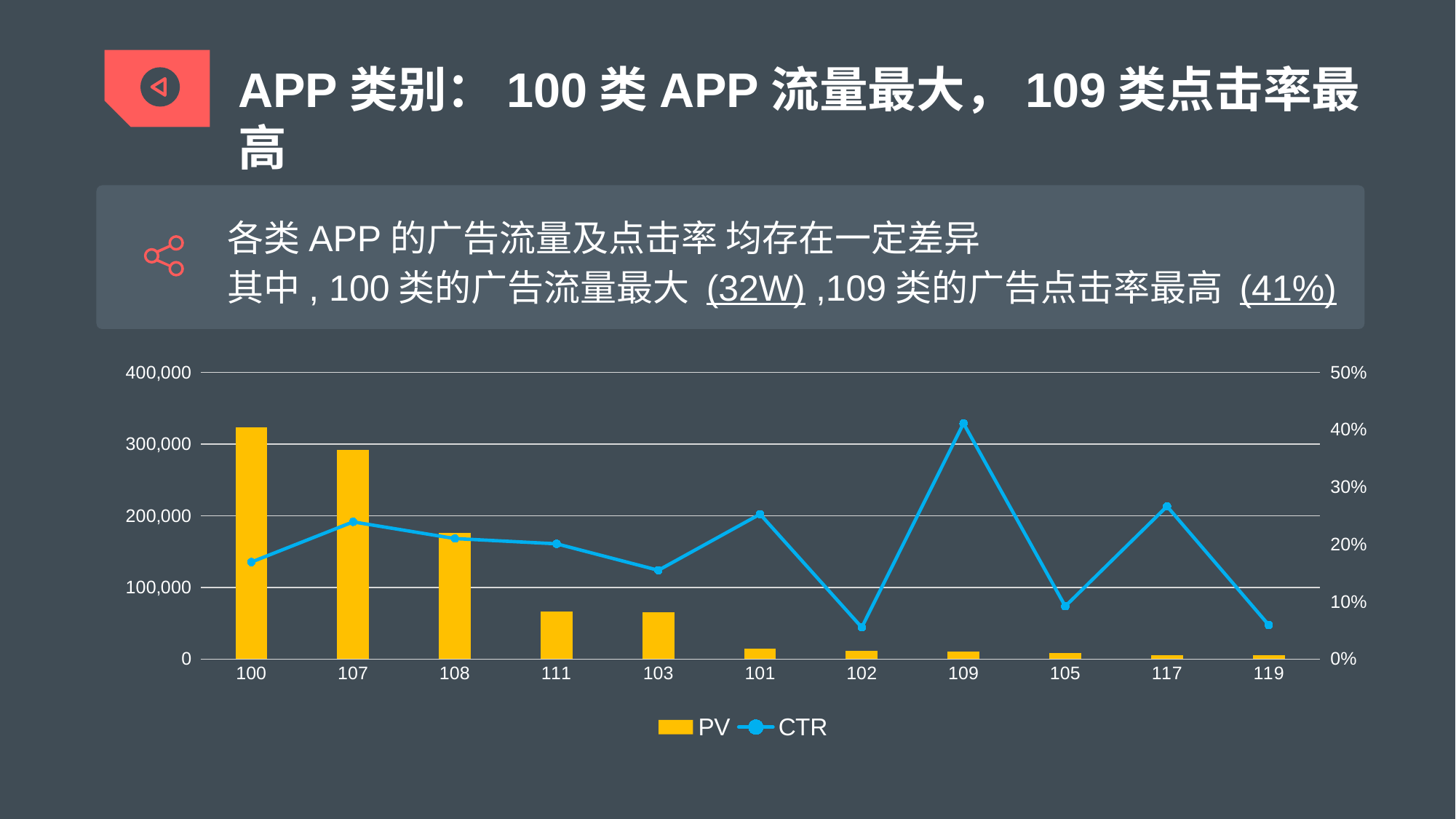

APP类别：100类APP流量最大，109类点击率最高

各类APP的广告流量及点击率 均存在一定差异
其中, 100类的广告流量最大 (32W) ,109类的广告点击率最高 (41%)

### Chart

| Category | PV | CTR |
|---|---|---|
| 100 | 323736.0 | 0.169237 |
| 107 | 291949.0 | 0.239443 |
| 108 | 175891.0 | 0.210346 |
| 111 | 66607.0 | 0.20121 |
| 103 | 65512.0 | 0.154918 |
| 101 | 14111.0 | 0.252923 |
| 102 | 11369.0 | 0.055326 |
| 109 | 10646.0 | 0.411328 |
| 105 | 8995.0 | 0.092162 |
| 117 | 5601.0 | 0.26656 |
| 119 | 5258.0 | 0.059338 |